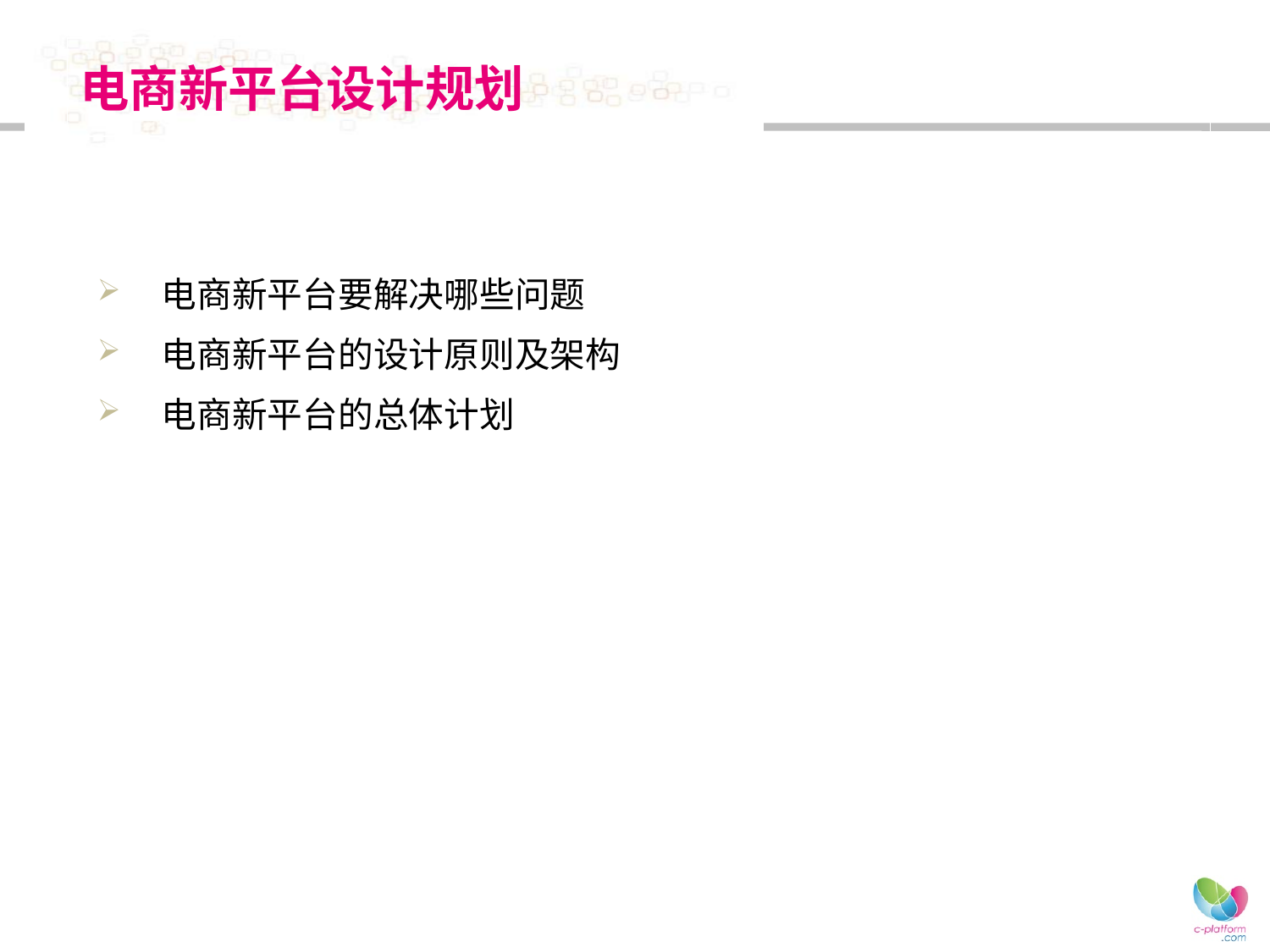

# 电商新平台设计规划
 电商新平台要解决哪些问题
 电商新平台的设计原则及架构
 电商新平台的总体计划